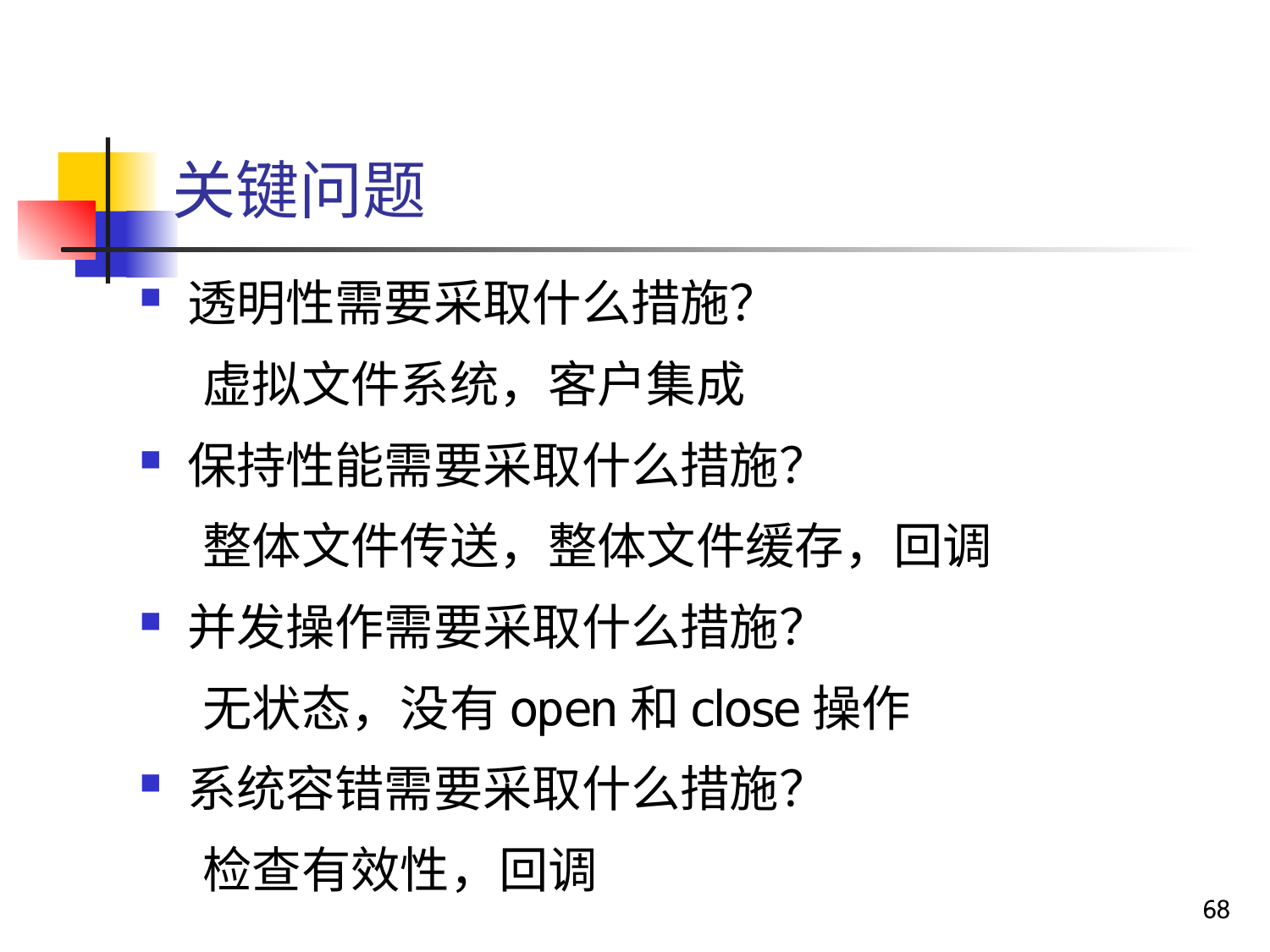

关键问题
透明性需要采取什么措施？
虚拟文件系统，客户集成
保持性能需要采取什么措施？
整体文件传送，整体文件缓存，回调
并发操作需要采取什么措施？
无状态，没有open和close操作
系统容错需要采取什么措施？
检查有效性，回调

68